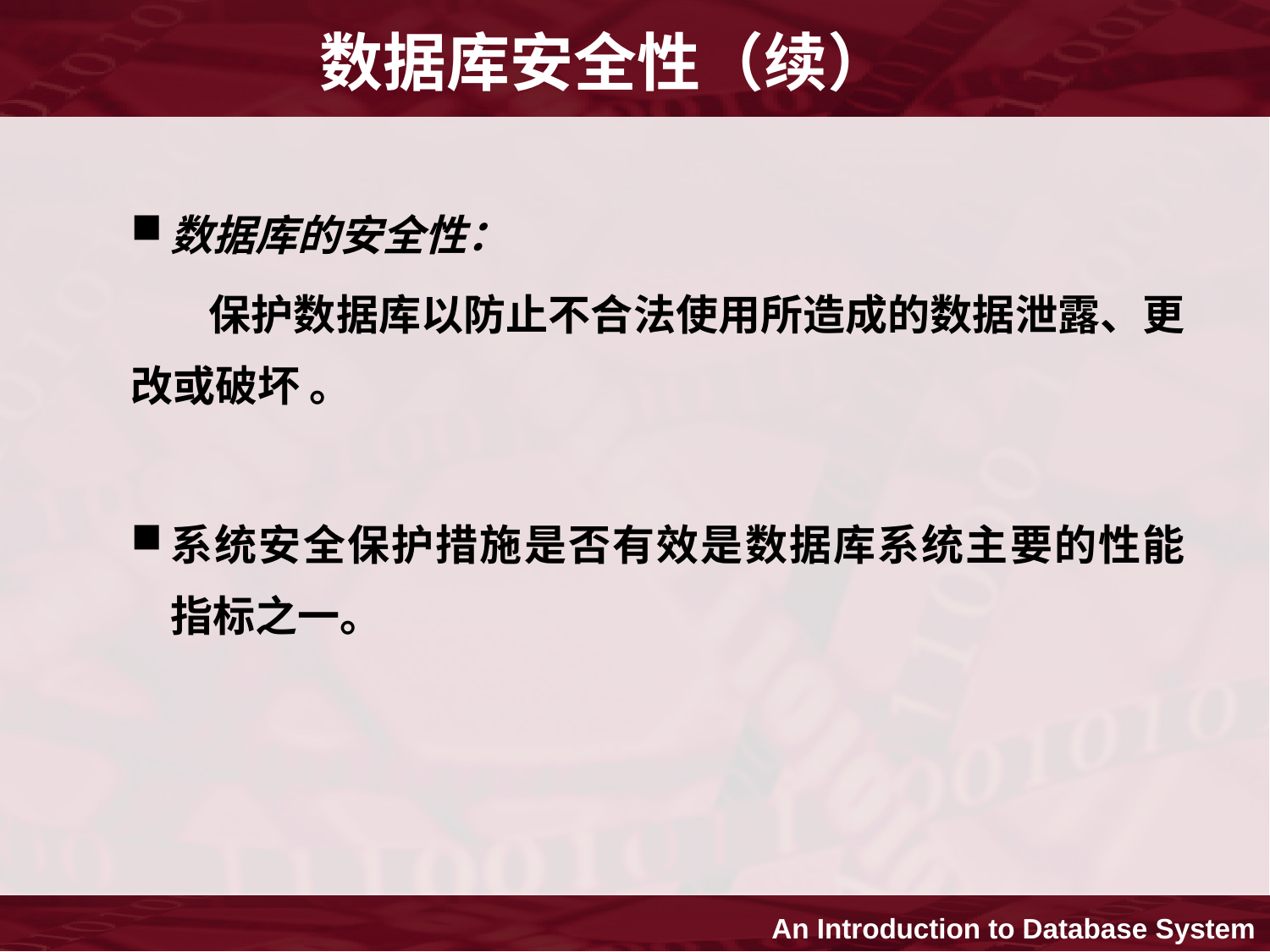

数据库安全性（续）
数据库的安全性：
       保护数据库以防止不合法使用所造成的数据泄露、更改或破坏 。

系统安全保护措施是否有效是数据库系统主要的性能指标之一。